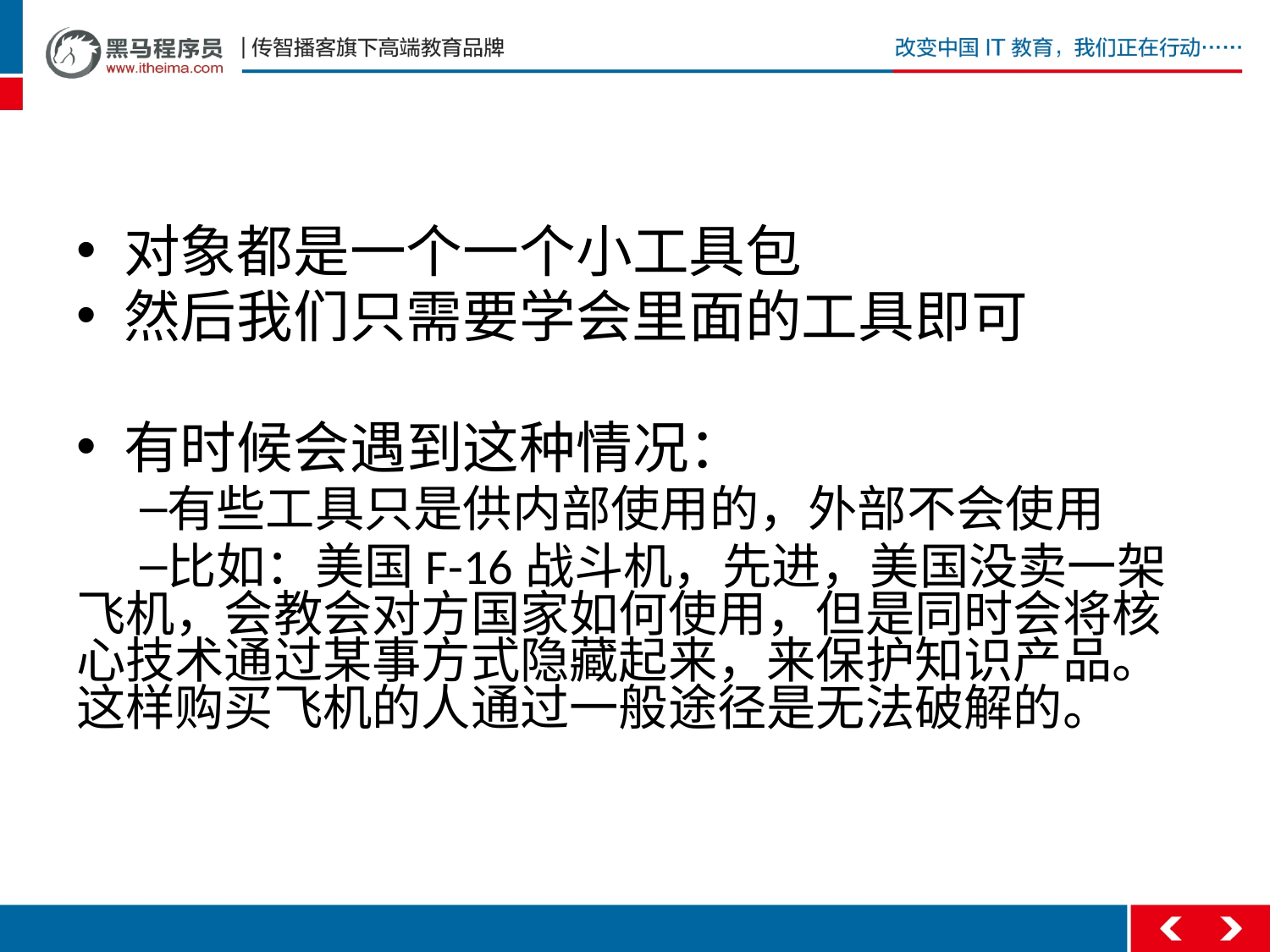

#
对象都是一个一个小工具包
然后我们只需要学会里面的工具即可

有时候会遇到这种情况：
有些工具只是供内部使用的，外部不会使用
比如：美国F-16战斗机，先进，美国没卖一架飞机，会教会对方国家如何使用，但是同时会将核心技术通过某事方式隐藏起来，来保护知识产品。这样购买飞机的人通过一般途径是无法破解的。